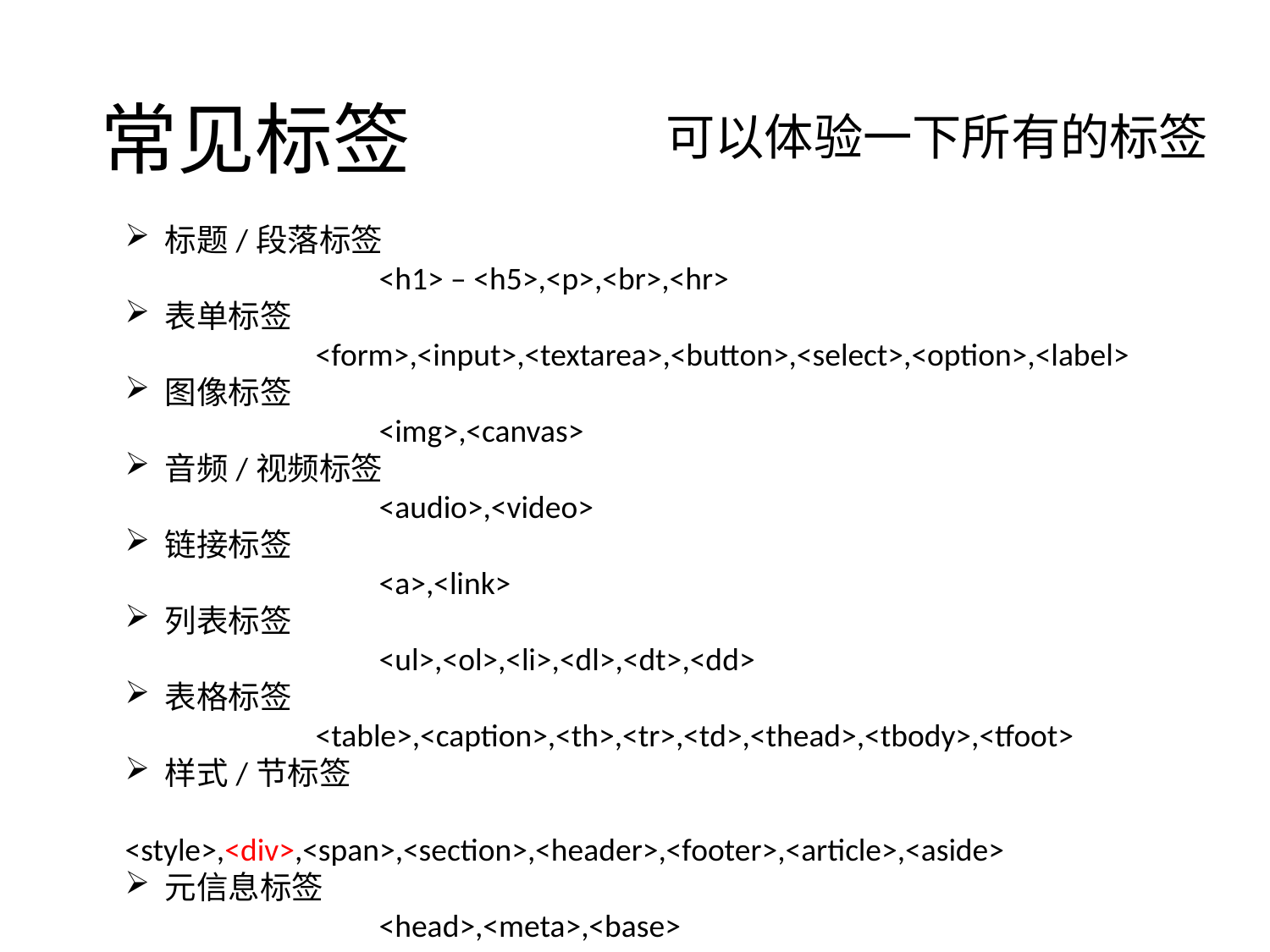

# 常见标签
可以体验一下所有的标签
标题/段落标签
		<h1> – <h5>,<p>,<br>,<hr>
表单标签
	<form>,<input>,<textarea>,<button>,<select>,<option>,<label>
图像标签
		<img>,<canvas>
音频/视频标签
		<audio>,<video>
链接标签
		<a>,<link>
列表标签
		<ul>,<ol>,<li>,<dl>,<dt>,<dd>
表格标签
	<table>,<caption>,<th>,<tr>,<td>,<thead>,<tbody>,<tfoot>
样式/节标签
		<style>,<div>,<span>,<section>,<header>,<footer>,<article>,<aside>
元信息标签
		<head>,<meta>,<base>